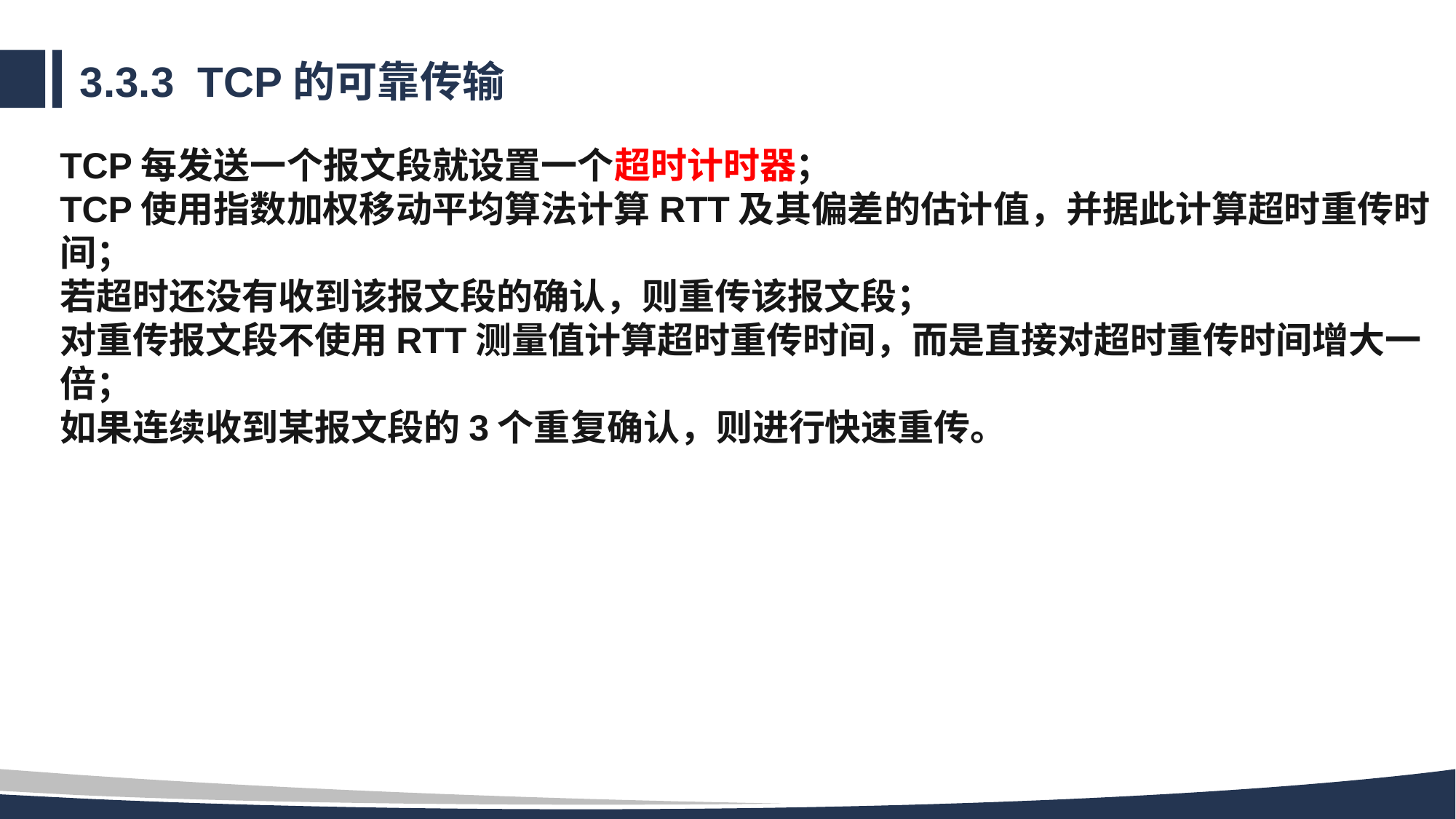

# 3.3.3  TCP的可靠传输
TCP每发送一个报文段就设置一个超时计时器；
TCP使用指数加权移动平均算法计算RTT及其偏差的估计值，并据此计算超时重传时间；
若超时还没有收到该报文段的确认，则重传该报文段；
对重传报文段不使用RTT测量值计算超时重传时间，而是直接对超时重传时间增大一倍；
如果连续收到某报文段的3个重复确认，则进行快速重传。